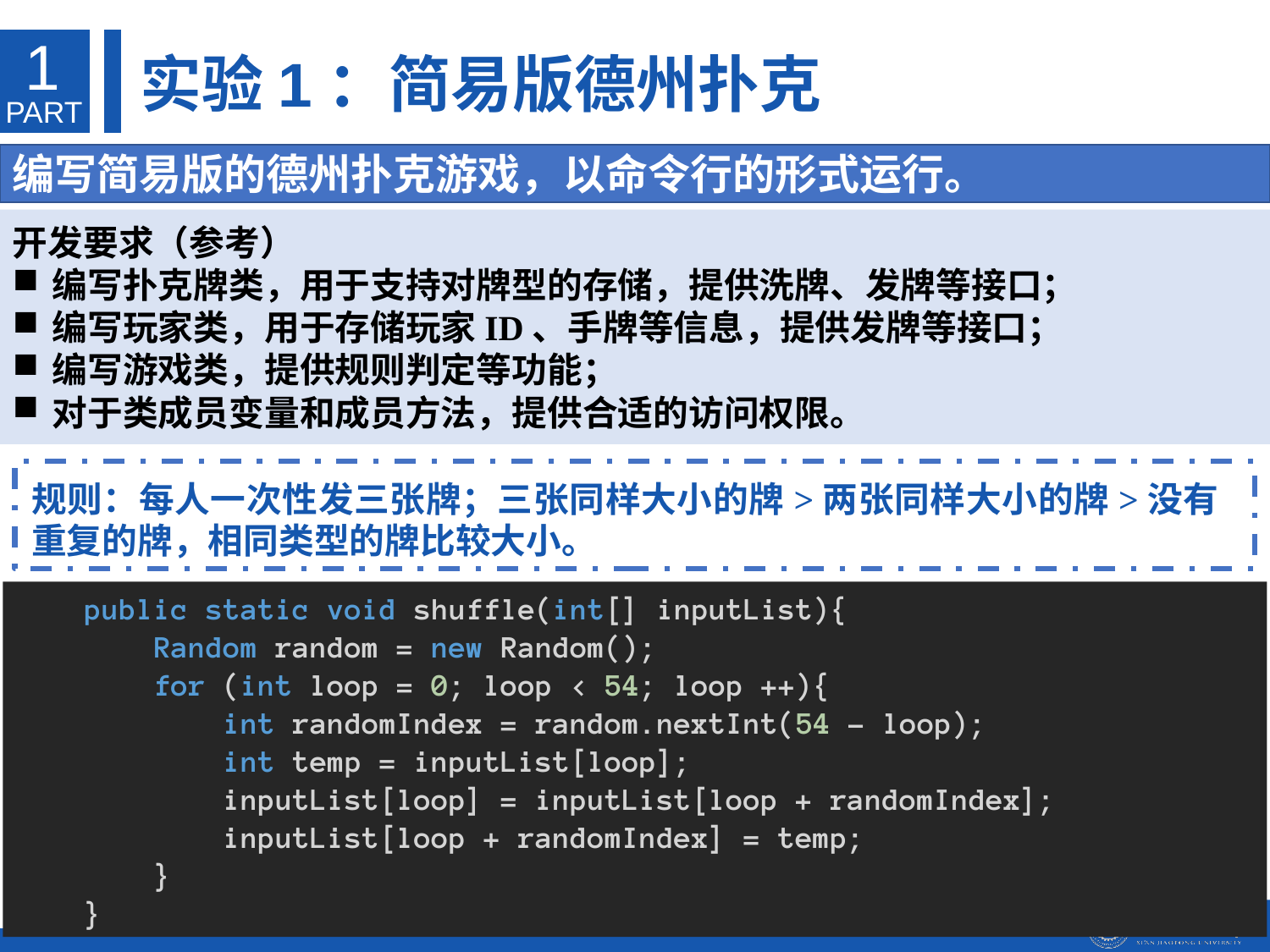

1
实验1：简易版德州扑克
PART
编写简易版的德州扑克游戏，以命令行的形式运行。
开发要求（参考）
编写扑克牌类，用于支持对牌型的存储，提供洗牌、发牌等接口；
编写玩家类，用于存储玩家ID、手牌等信息，提供发牌等接口；
编写游戏类，提供规则判定等功能；
对于类成员变量和成员方法，提供合适的访问权限。

规则：每人一次性发三张牌；三张同样大小的牌>两张同样大小的牌>没有重复的牌，相同类型的牌比较大小。
    public static void shuffle(int[] inputList){
        Random random = new Random();
        for (int loop = 0; loop < 54; loop ++){
            int randomIndex = random.nextInt(54 - loop);
            int temp = inputList[loop];
            inputList[loop] = inputList[loop + randomIndex];
            inputList[loop + randomIndex] = temp;
        }
    }